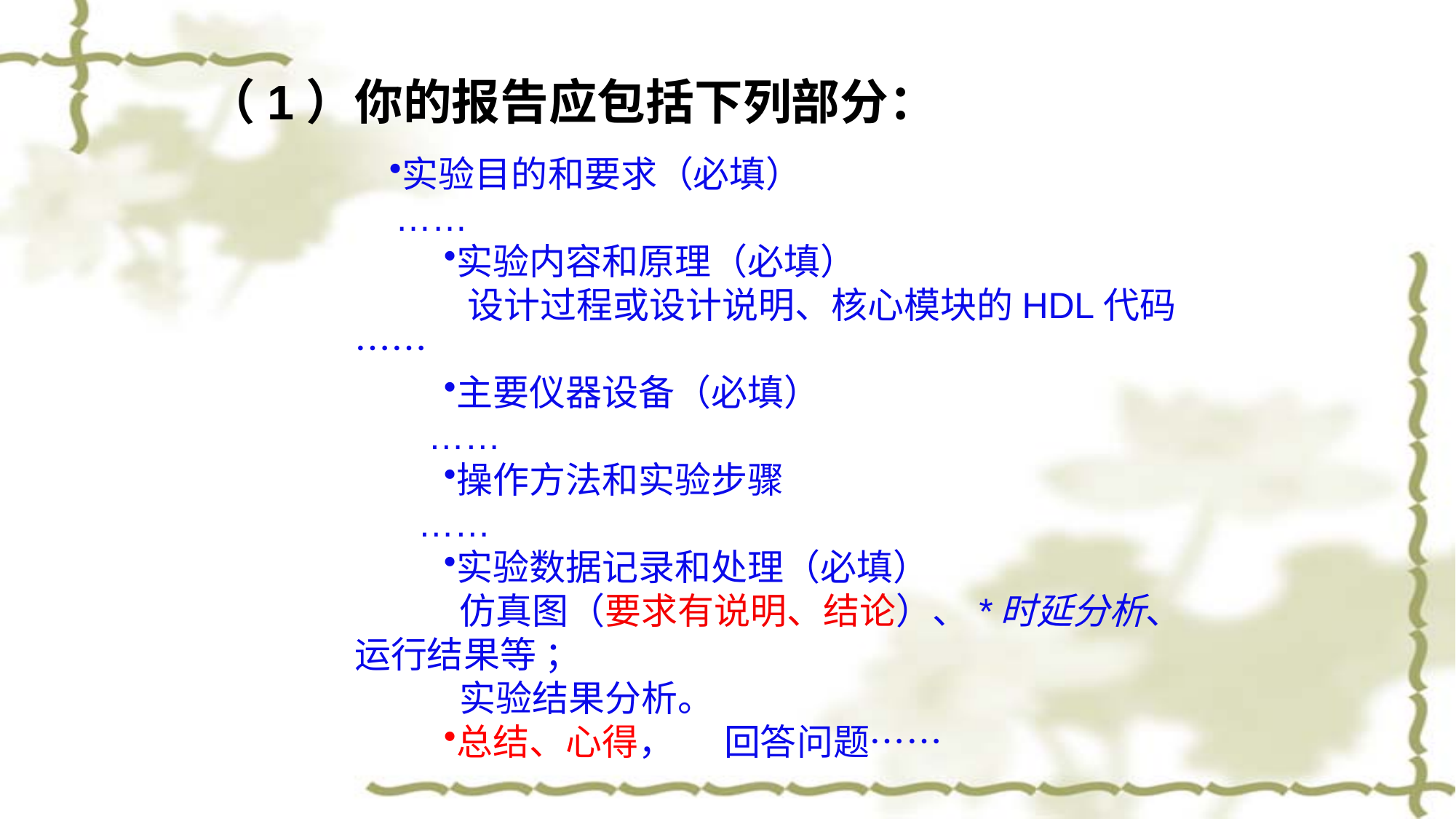

（1）你的报告应包括下列部分：
实验目的和要求（必填）
    ……
实验内容和原理（必填）
     设计过程或设计说明、核心模块的HDL代码……
主要仪器设备（必填）
 ……
操作方法和实验步骤
……
实验数据记录和处理（必填）
    仿真图（要求有说明、结论）、*时延分析、运行结果等 ；
    实验结果分析。
总结、心得，      回答问题……